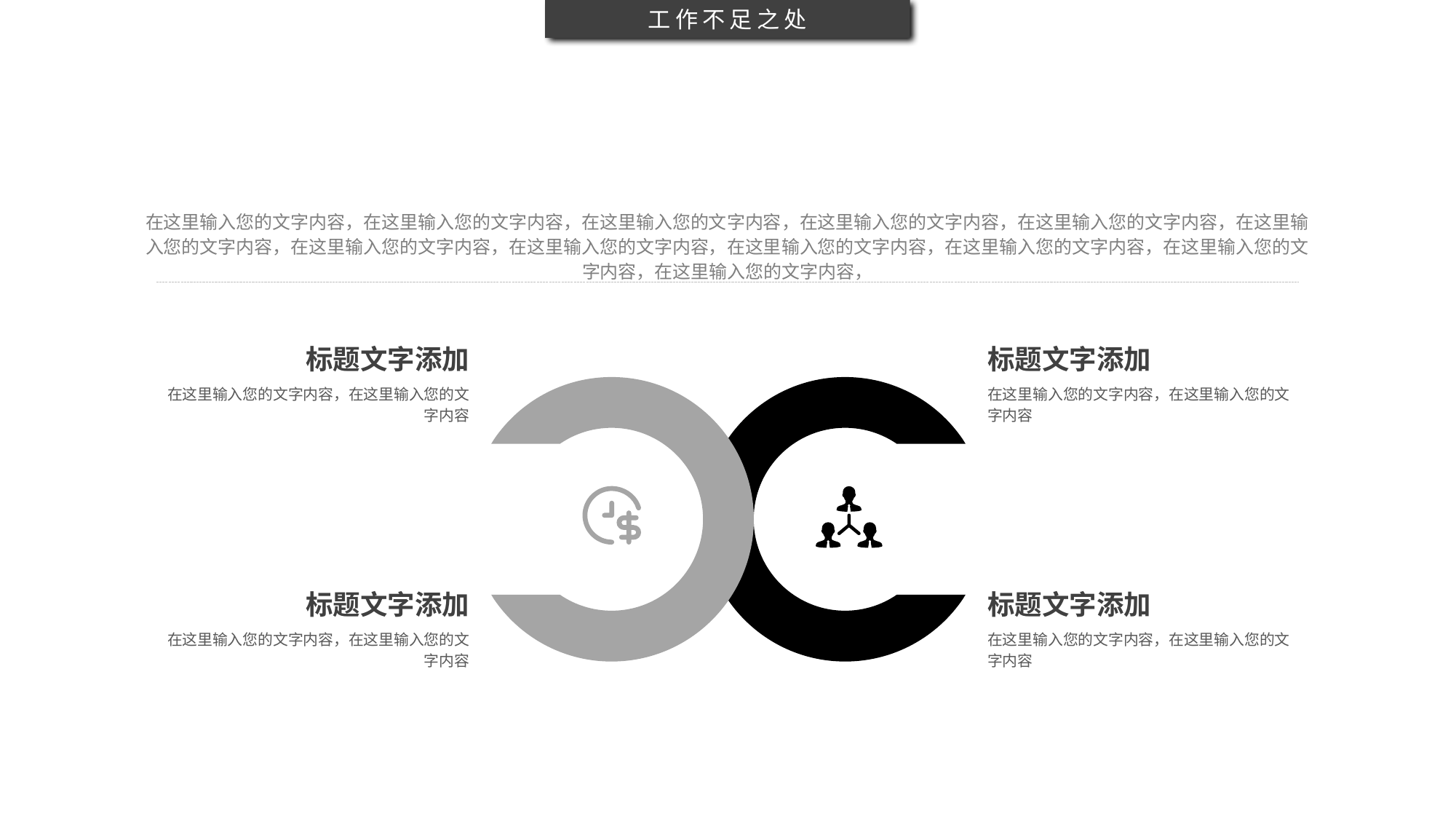

工作不足之处
在这里输入您的文字内容，在这里输入您的文字内容，在这里输入您的文字内容，在这里输入您的文字内容，在这里输入您的文字内容，在这里输入您的文字内容，在这里输入您的文字内容，在这里输入您的文字内容，在这里输入您的文字内容，在这里输入您的文字内容，在这里输入您的文字内容，在这里输入您的文字内容，

标题文字添加
在这里输入您的文字内容，在这里输入您的文字内容
标题文字添加
在这里输入您的文字内容，在这里输入您的文字内容

标题文字添加
在这里输入您的文字内容，在这里输入您的文字内容
标题文字添加
在这里输入您的文字内容，在这里输入您的文字内容